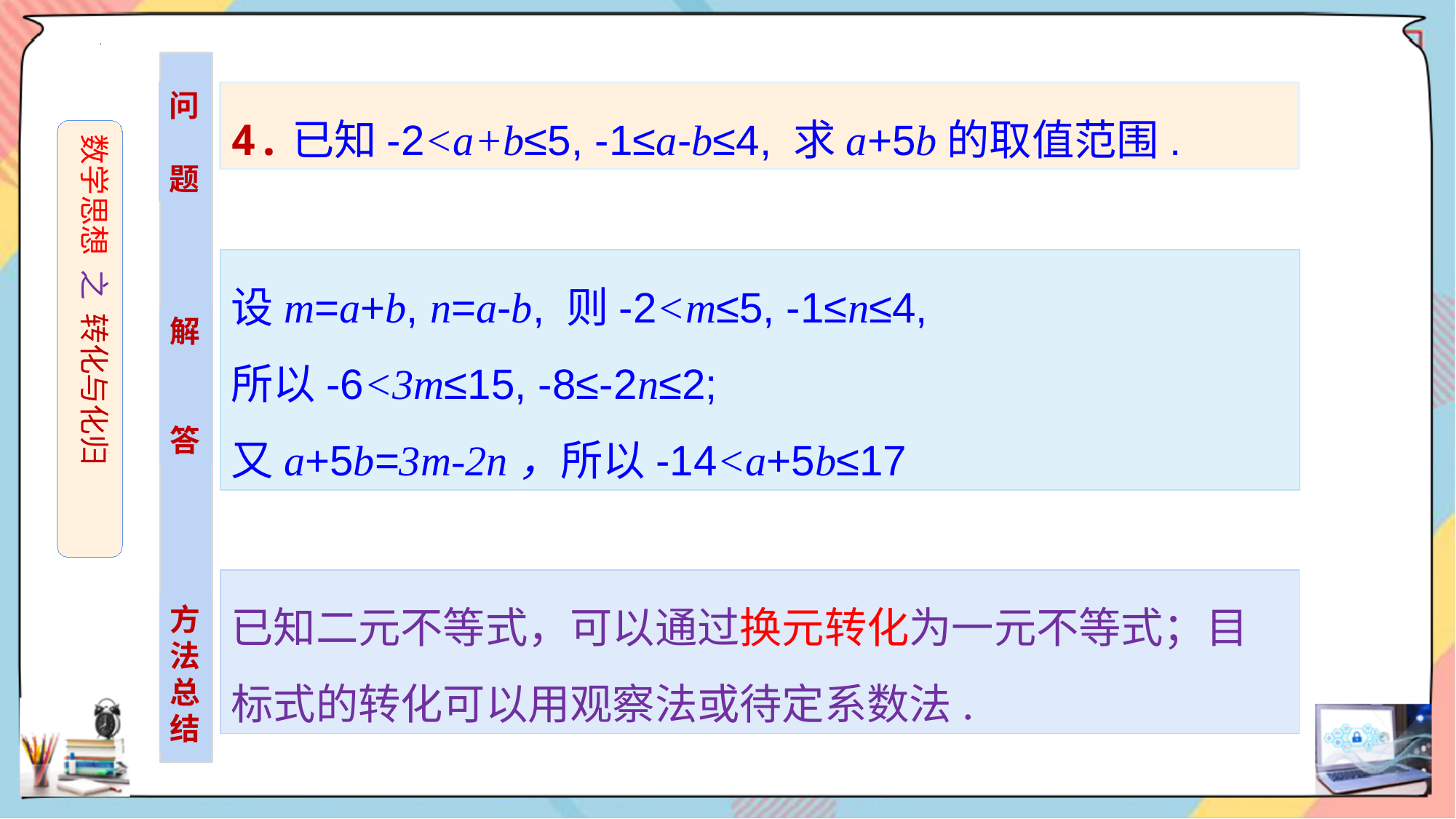

问

题
4.已知-2<a+b≤5, -1≤a-b≤4, 求a+5b的取值范围.
数学思想  之  转化与化归
设m=a+b, n=a-b, 则-2<m≤5, -1≤n≤4,
所以-6<3m≤15, -8≤-2n≤2;
又a+5b=3m-2n，所以-14<a+5b≤17
解

答
已知二元不等式，可以通过换元转化为一元不等式；目标式的转化可以用观察法或待定系数法.
方法总结